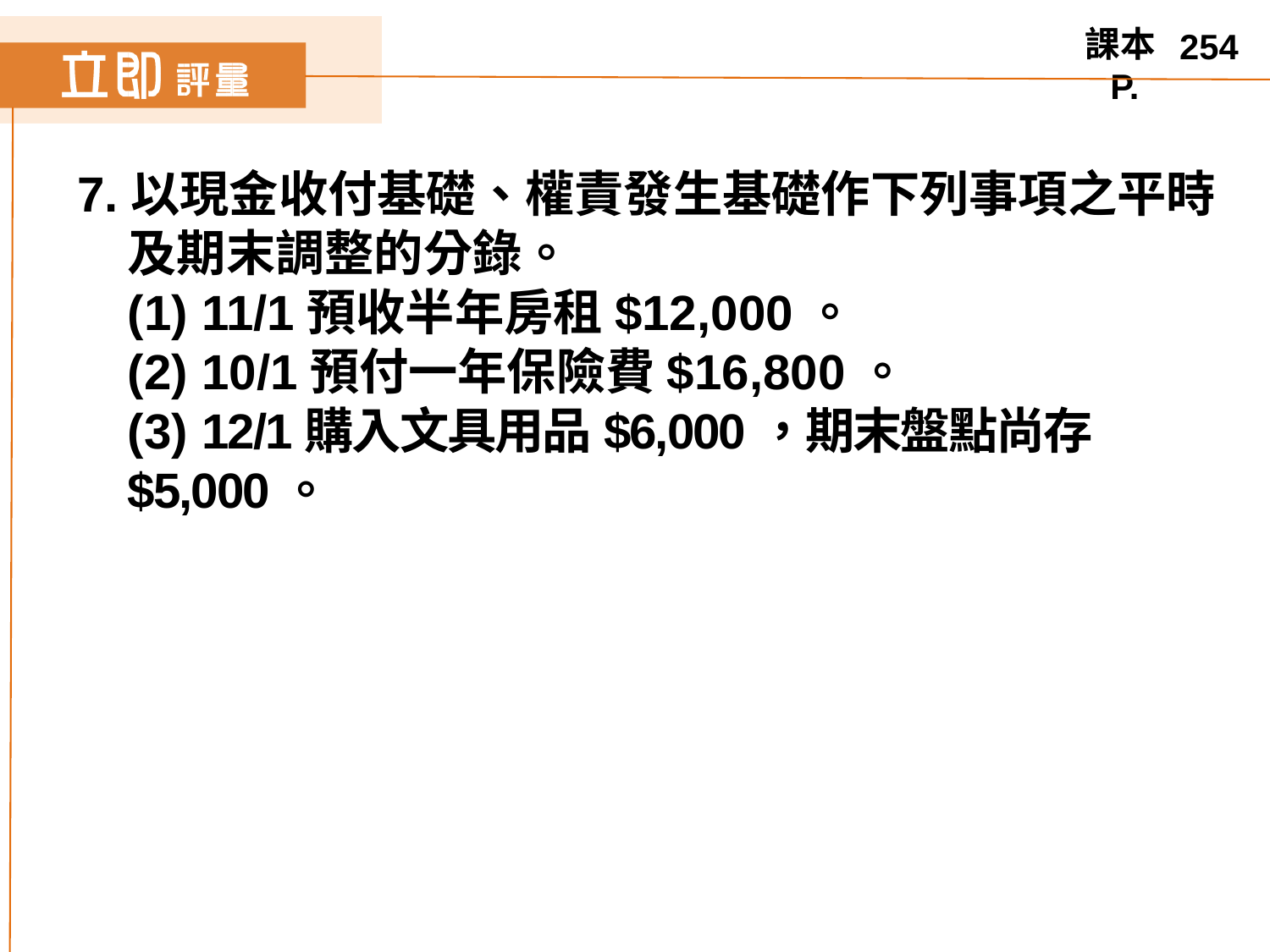

254
7.以現金收付基礎、權責發生基礎作下列事項之平時及期末調整的分錄。
(1) 11/1預收半年房租$12,000。
(2) 10/1預付一年保險費$16,800。
(3) 12/1購入文具用品$6,000，期末盤點尚存$5,000。